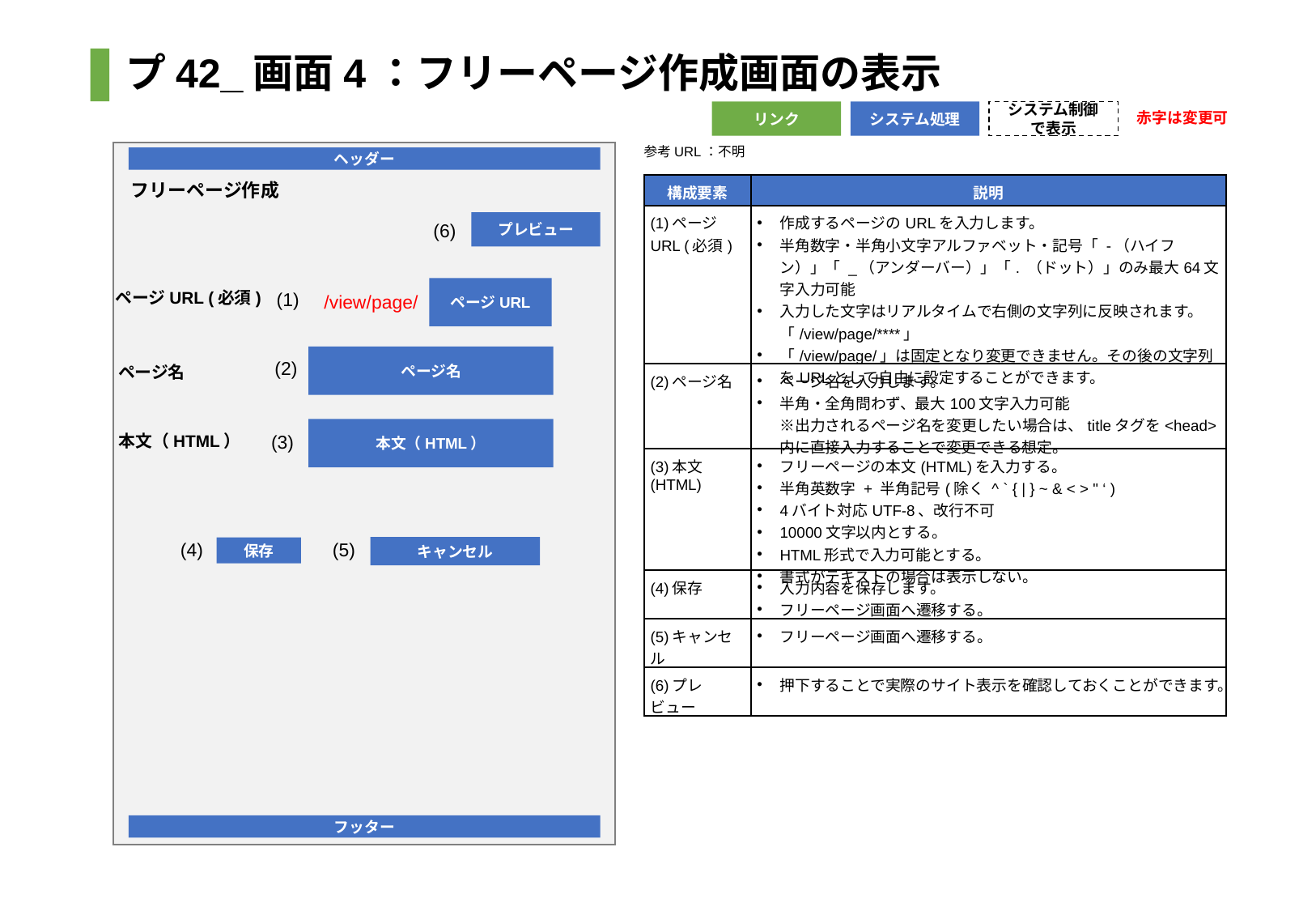

# プ42_画面4：フリーページ作成画面の表示
赤字は変更可
リンク
システム処理
システム制御で表示
参考URL：不明

ヘッダー
フリーページ作成
| 構成要素 | 説明 |
| --- | --- |
| (1)ページURL (必須) | 作成するページのURLを入力します。 半角数字・半角小文字アルファベット・記号「 -（ハイフン）」「 \_（アンダーバー）」「. （ドット）」のみ最大64文字入力可能 入力した文字はリアルタイムで右側の文字列に反映されます。「/view/page/\*\*\*\*」 「/view/page/」は固定となり変更できません。その後の文字列をURLとして自由に設定することができます。 |
| (2)ページ名 | ページ名を入力します。 半角・全角問わず、最大100文字入力可能 ※出力されるページ名を変更したい場合は、titleタグを<head>内に直接入力することで変更できる想定。 |
| (3)本文(HTML) | フリーページの本文(HTML)を入力する。 半角英数字 + 半角記号(除く ^ ` { | } ~ & < > " ‘ ) 4バイト対応UTF-8、改行不可 10000文字以内とする。 HTML形式で入力可能とする。 書式がテキストの場合は表示しない。 |
| (4)保存 | 入力内容を保存します。 フリーページ画面へ遷移する。 |
| (5)キャンセル | フリーページ画面へ遷移する。 |
| (6)プレビュー | 押下することで実際のサイト表示を確認しておくことができます。 |
プレビュー
(6)
ページURL
ページURL (必須)
(1)
/view/page/
ページ名
(2)
ページ名
本文（HTML）
(3)
本文（HTML）
(4)
(5)
キャンセル
保存
フッター